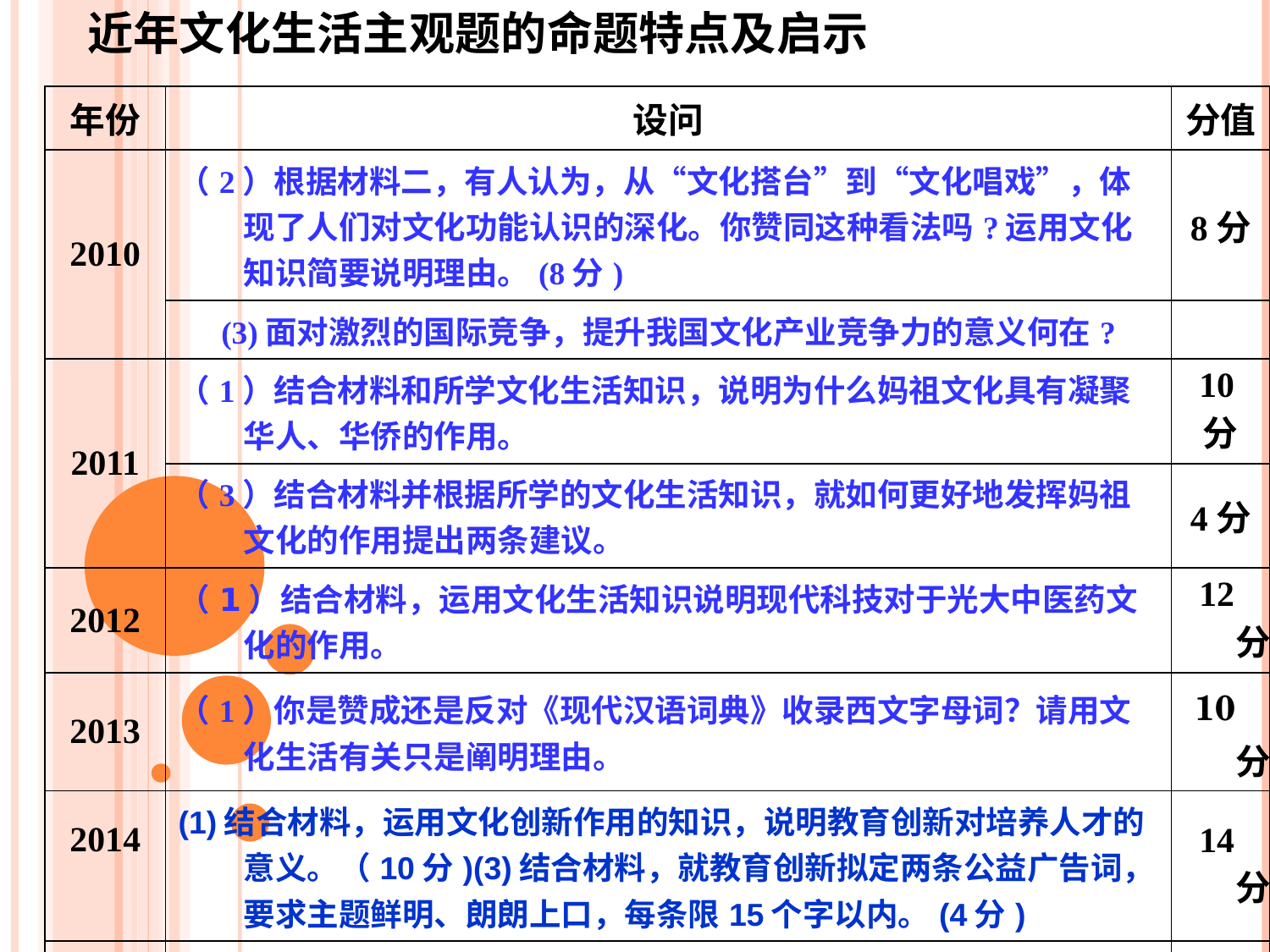

近年文化生活主观题的命题特点及启示
| 年份 | 设问 | 分值 |
| --- | --- | --- |
| 2010 | （2）根据材料二，有人认为，从“文化搭台”到“文化唱戏”，体现了人们对文化功能认识的深化。你赞同这种看法吗?运用文化知识简要说明理由。(8分) | 8分 |
|  | (3)面对激烈的国际竞争，提升我国文化产业竞争力的意义何在? |  |
| 2011 | （1）结合材料和所学文化生活知识，说明为什么妈祖文化具有凝聚华人、华侨的作用。 | 10分 |
|  | （3）结合材料并根据所学的文化生活知识，就如何更好地发挥妈祖文化的作用提出两条建议。 | 4分 |
| 2012 | （1）结合材料，运用文化生活知识说明现代科技对于光大中医药文化的作用。 | 12分 |
| 2013 | （1）你是赞成还是反对《现代汉语词典》收录西文字母词？请用文化生活有关只是阐明理由。 | 10分 |
| 2014 | (1)结合材料，运用文化创新作用的知识，说明教育创新对培养人才的意义。（10分)(3)结合材料，就教育创新拟定两条公益广告词，要求主题鲜明、朗朗上口，每条限15个字以内。(4分) | 14分 |
| 2015 | （1）培育和践行社会主义核心价值观需要记住乡愁，传承中华传统美德，运用文化生活知识对此加以说明。(3)在城镇化快速发展的今天，请就如何记住乡愁提出两条建议。(4分) | 12分 |